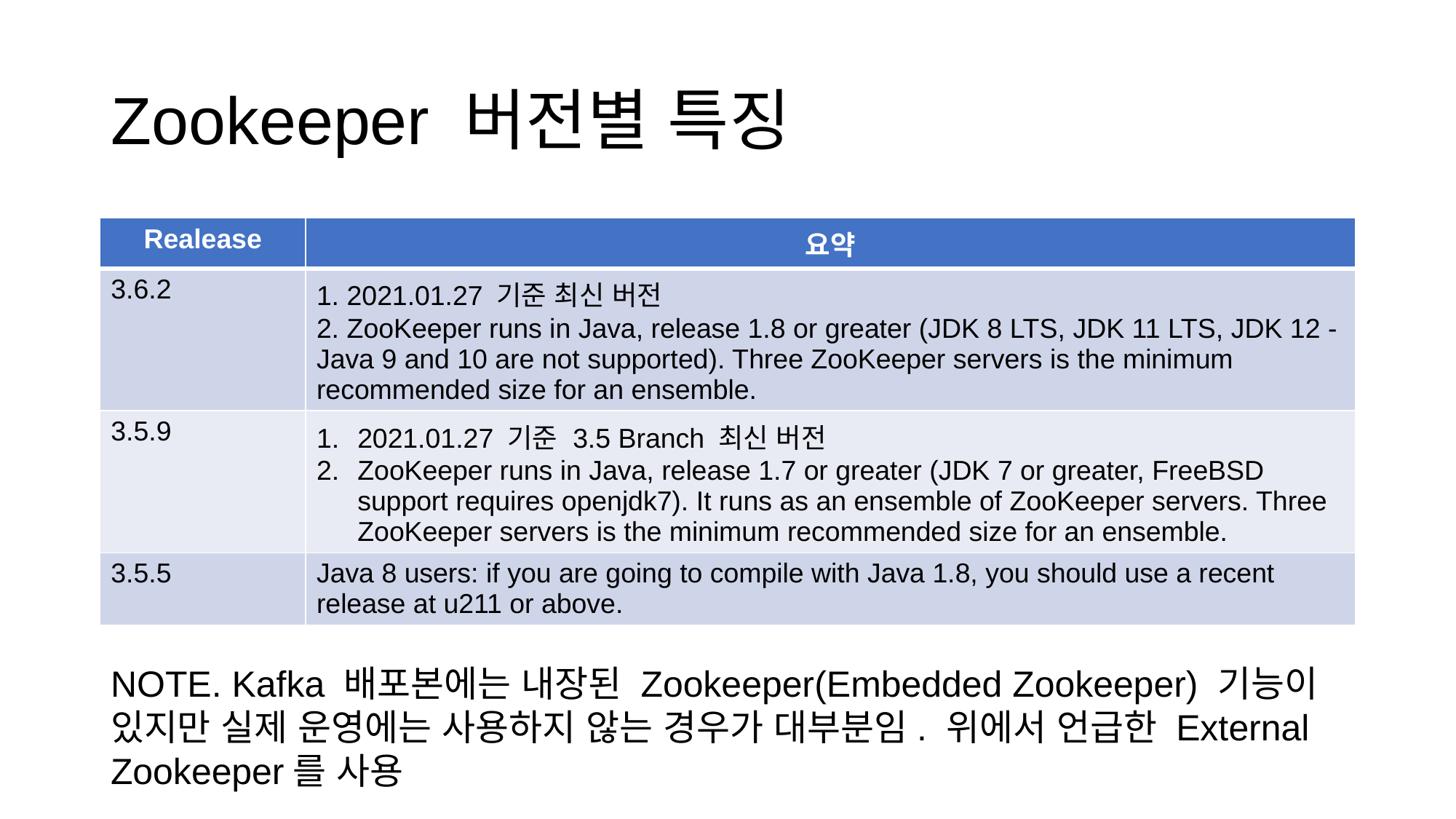

# Zookeeper 버전별 특징
| Realease | 요약 |
| --- | --- |
| 3.6.2 | 1. 2021.01.27 기준 최신 버전 2. ZooKeeper runs in Java, release 1.8 or greater (JDK 8 LTS, JDK 11 LTS, JDK 12 - Java 9 and 10 are not supported). Three ZooKeeper servers is the minimum recommended size for an ensemble. |
| 3.5.9 | 2021.01.27 기준 3.5 Branch 최신 버전 ZooKeeper runs in Java, release 1.7 or greater (JDK 7 or greater, FreeBSD support requires openjdk7). It runs as an ensemble of ZooKeeper servers. Three ZooKeeper servers is the minimum recommended size for an ensemble. |
| 3.5.5 | Java 8 users: if you are going to compile with Java 1.8, you should use a recent release at u211 or above. |
NOTE. Kafka 배포본에는 내장된 Zookeeper(Embedded Zookeeper) 기능이 있지만 실제 운영에는 사용하지 않는 경우가 대부분임. 위에서 언급한 External Zookeeper를 사용